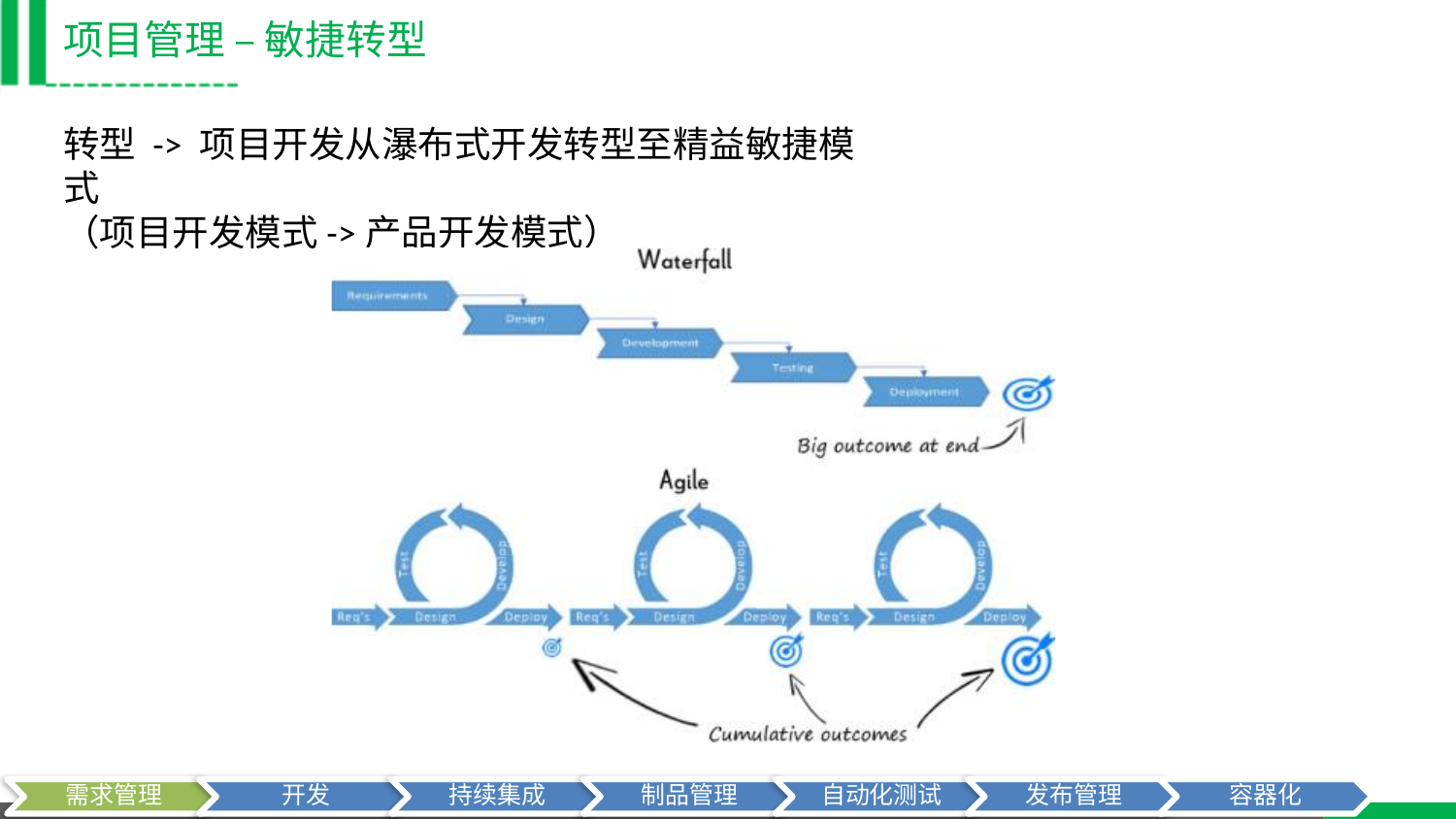

# 项目管理 – 敏捷转型
转型-> 项目开发从瀑布式开发转型至精益敏捷模式
（项目开发模式->产品开发模式）

需求管理
开发
持续集成
制品管理
自动化测试
发布管理
容器化